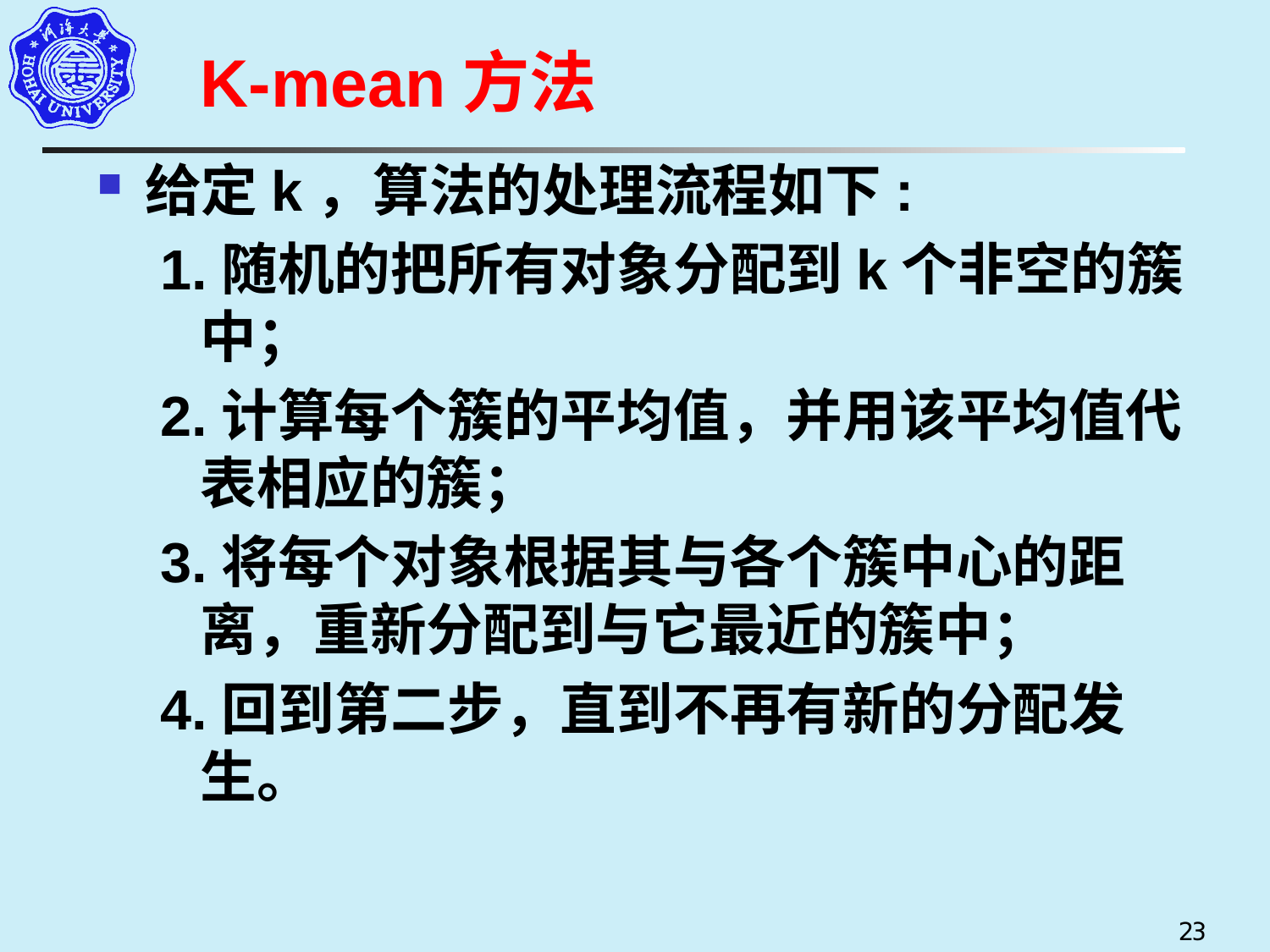

# K-mean方法
给定k，算法的处理流程如下:
1.随机的把所有对象分配到k个非空的簇中；
2.计算每个簇的平均值，并用该平均值代表相应的簇；
3.将每个对象根据其与各个簇中心的距离，重新分配到与它最近的簇中；
4.回到第二步，直到不再有新的分配发生。